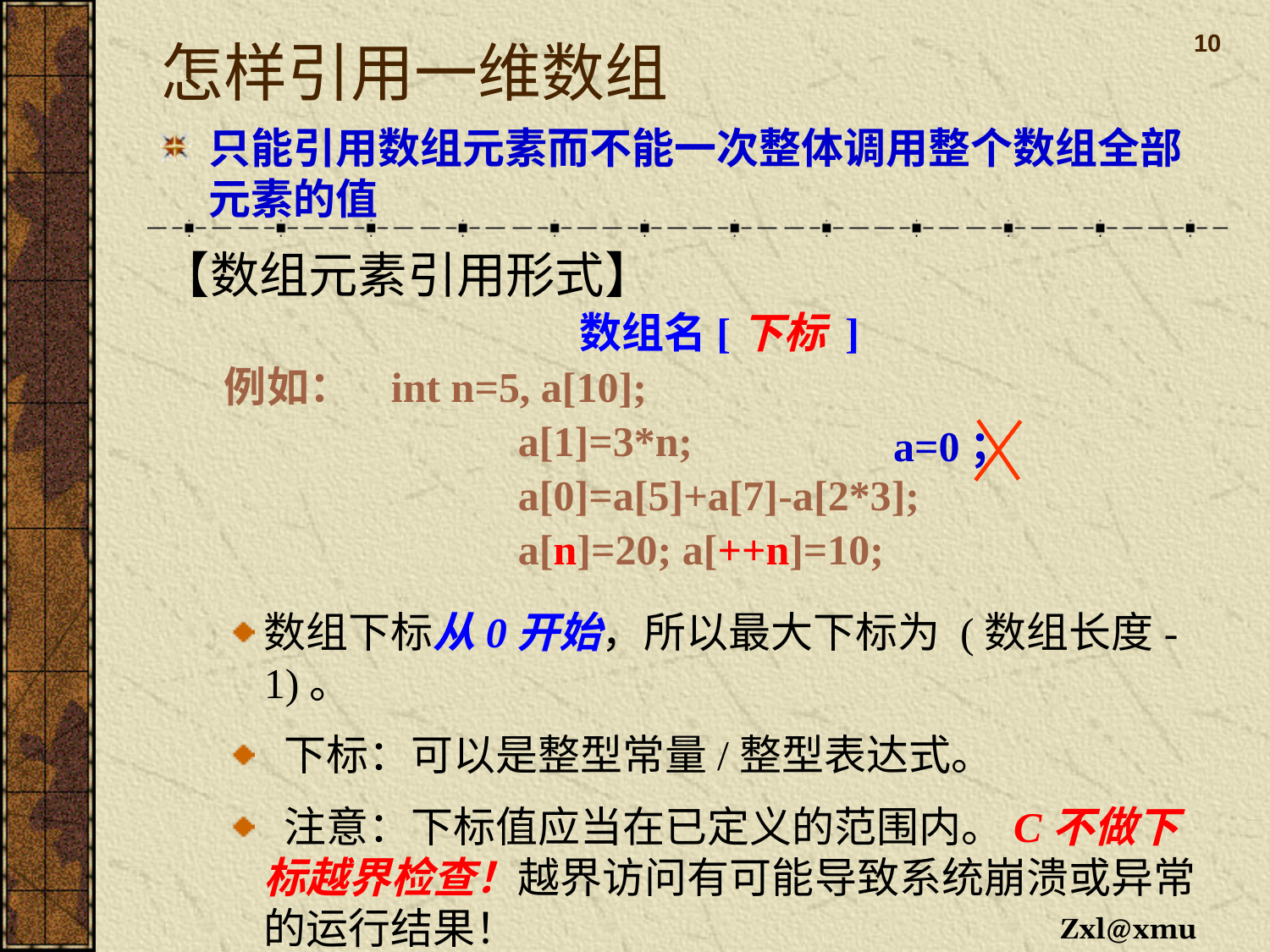

10
# 怎样引用一维数组
只能引用数组元素而不能一次整体调用整个数组全部元素的值
【数组元素引用形式】
数组名[下标 ]
例如：	int n=5, a[10];
			a[1]=3*n;
			a[0]=a[5]+a[7]-a[2*3];
			a[n]=20; a[++n]=10;
数组下标从0开始，所以最大下标为 (数组长度-1)。
 下标：可以是整型常量/整型表达式。
 注意：下标值应当在已定义的范围内。C不做下标越界检查！越界访问有可能导致系统崩溃或异常的运行结果！
a=0；